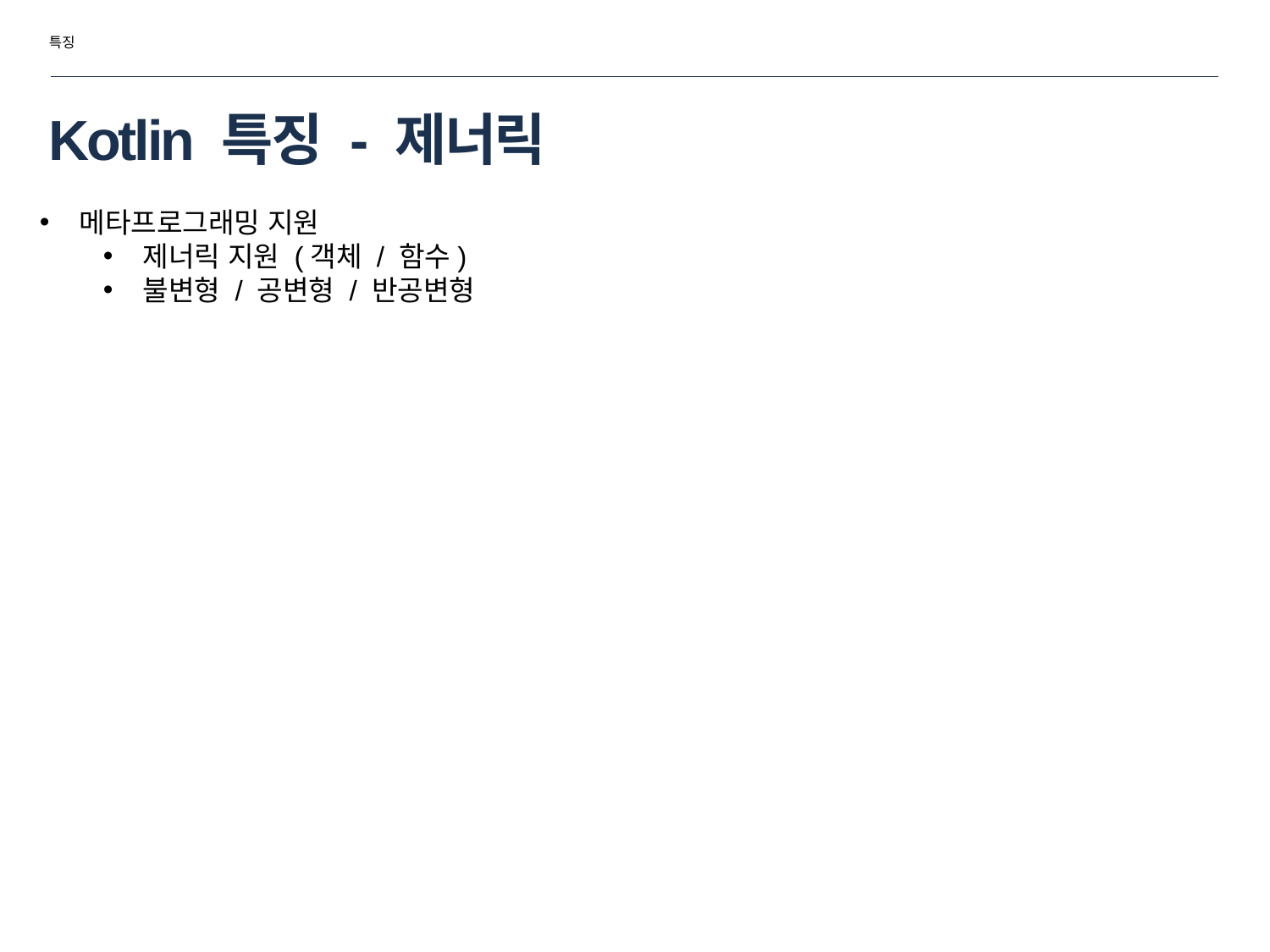

특징
# Kotlin 특징 - 제너릭
메타프로그래밍 지원
제너릭 지원 (객체 / 함수)
불변형 / 공변형 / 반공변형